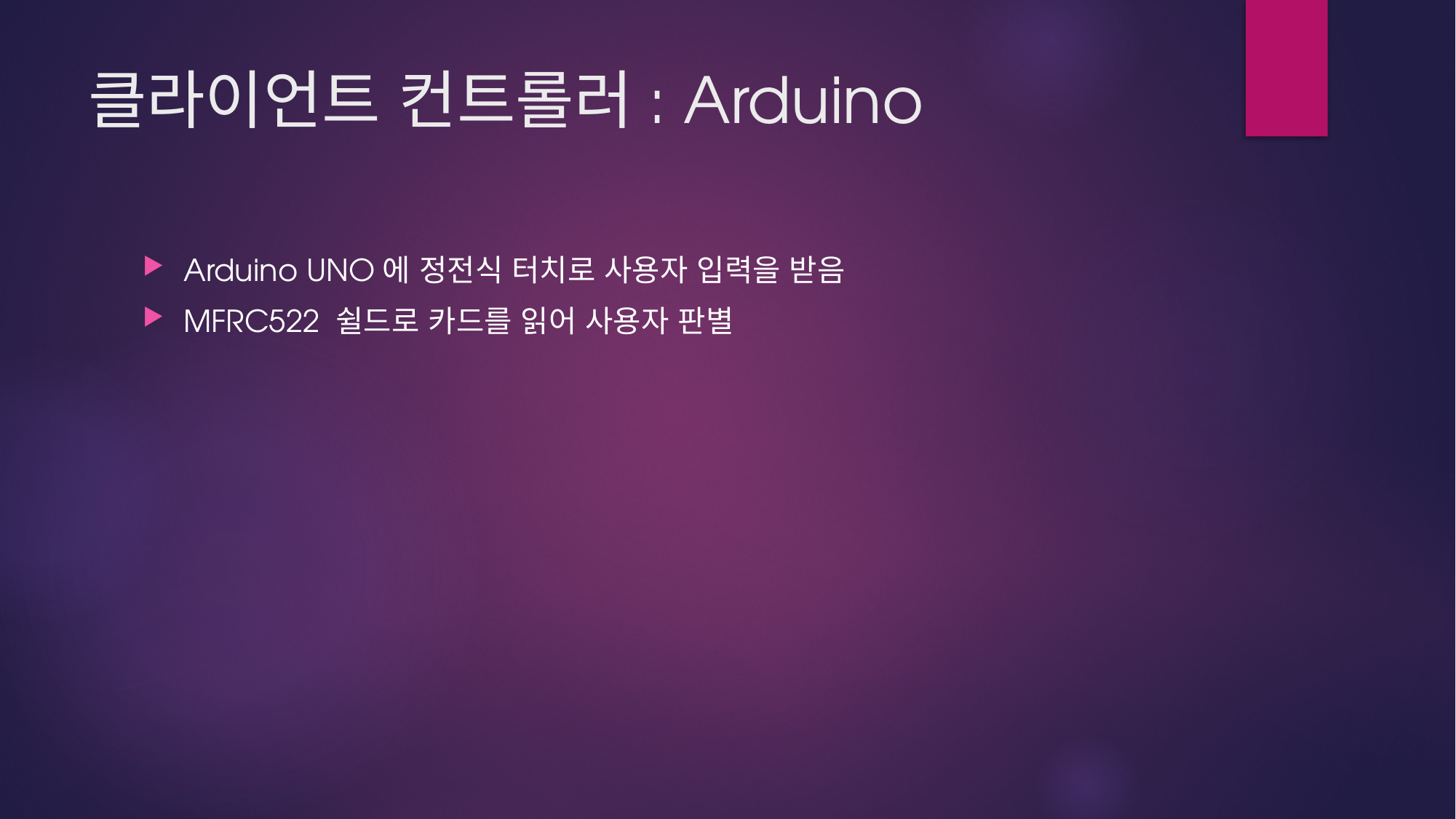

# 클라이언트 컨트롤러: Arduino
Arduino UNO에 정전식 터치로 사용자 입력을 받음
MFRC522 쉴드로 카드를 읽어 사용자 판별